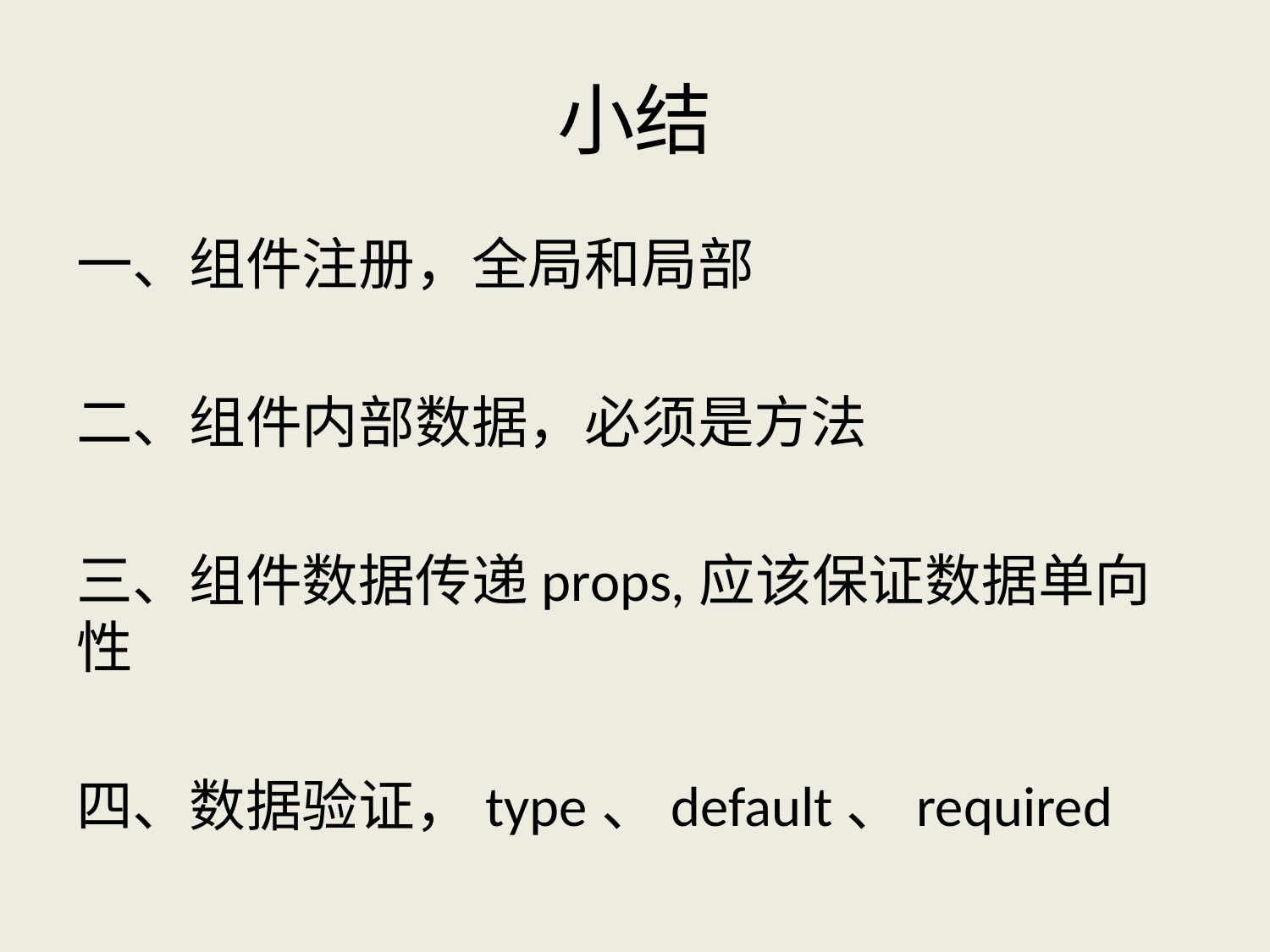

# 小结
一、组件注册，全局和局部

二、组件内部数据，必须是方法

三、组件数据传递props,应该保证数据单向性

四、数据验证，type、default、required